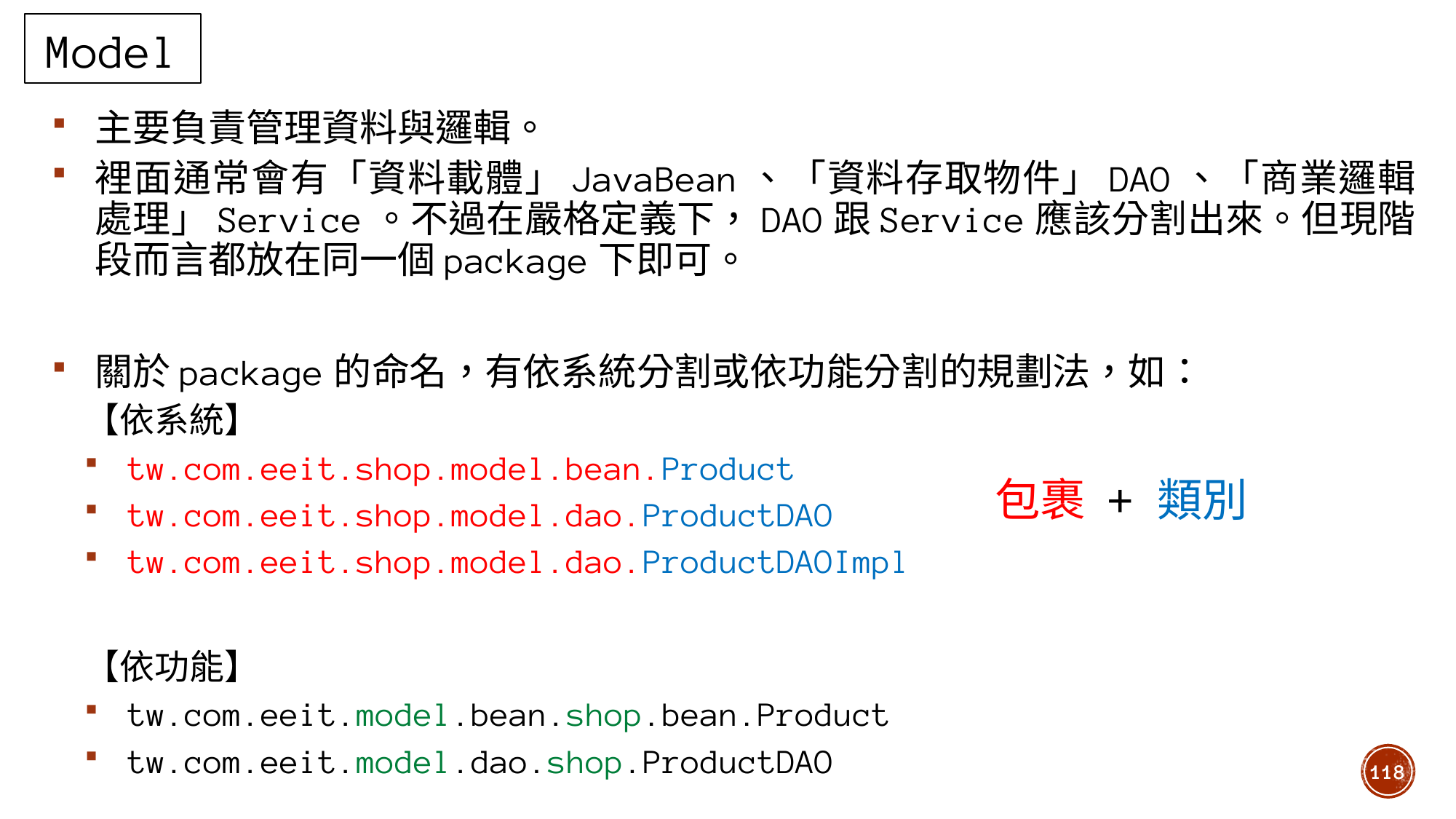

Model
主要負責管理資料與邏輯。
裡面通常會有「資料載體」JavaBean、「資料存取物件」DAO、「商業邏輯處理」Service。不過在嚴格定義下，DAO跟Service應該分割出來。但現階段而言都放在同一個package下即可。

關於package的命名，有依系統分割或依功能分割的規劃法，如：
【依系統】
tw.com.eeit.shop.model.bean.Product
tw.com.eeit.shop.model.dao.ProductDAO
tw.com.eeit.shop.model.dao.ProductDAOImpl

【依功能】
tw.com.eeit.model.bean.shop.bean.Product
tw.com.eeit.model.dao.shop.ProductDAO

包裹 + 類別
118